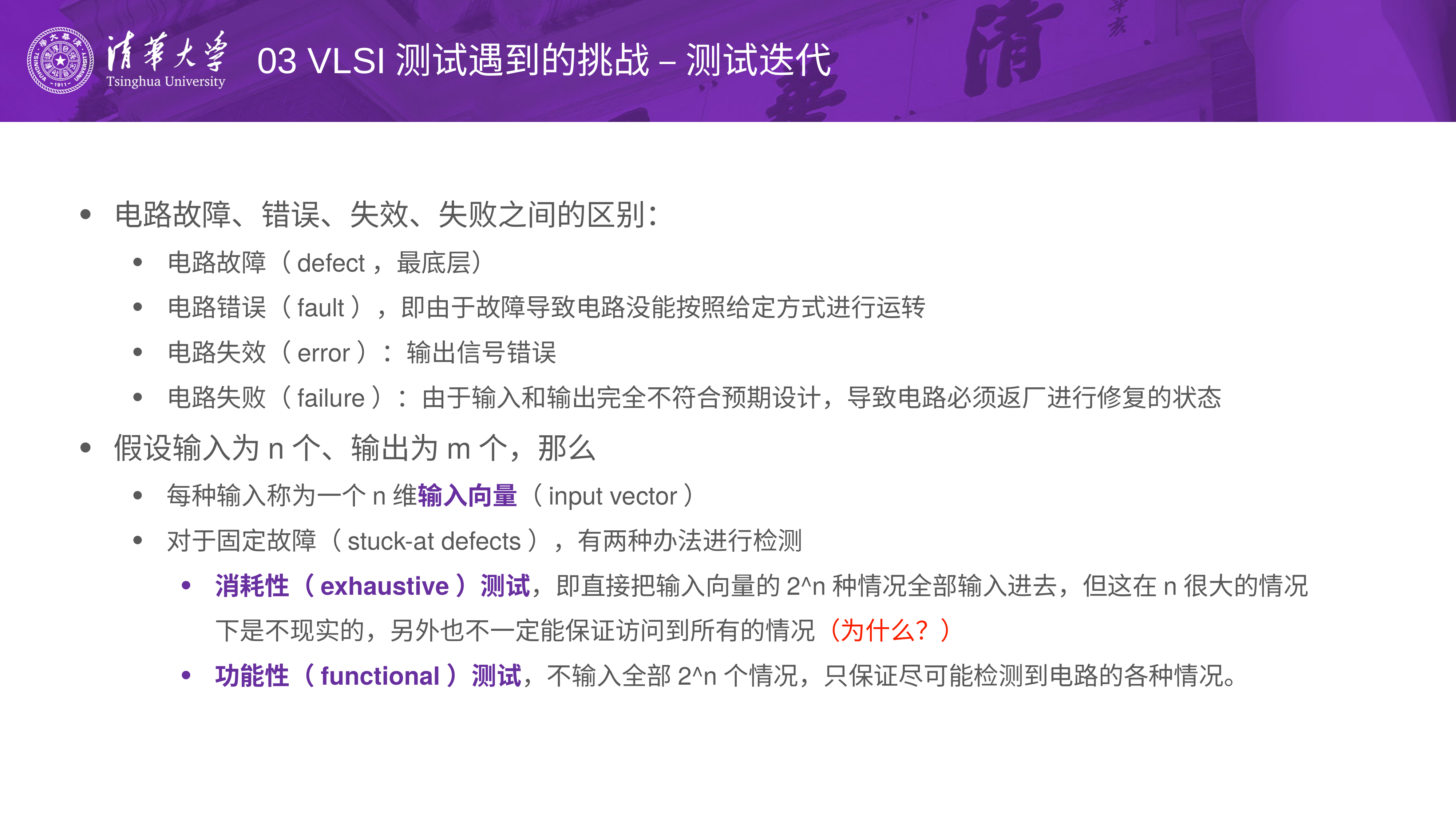

# 03 VLSI测试遇到的挑战 – 测试迭代
电路故障、错误、失效、失败之间的区别：
电路故障（defect，最底层）
电路错误（fault），即由于故障导致电路没能按照给定方式进行运转
电路失效（error）：输出信号错误
电路失败（failure）：由于输入和输出完全不符合预期设计，导致电路必须返厂进行修复的状态
假设输入为n个、输出为m个，那么
每种输入称为一个n维输入向量（input vector）
对于固定故障（stuck-at defects），有两种办法进行检测
消耗性（exhaustive）测试，即直接把输入向量的2^n种情况全部输入进去，但这在n很大的情况下是不现实的，另外也不一定能保证访问到所有的情况（为什么？）
功能性（functional）测试，不输入全部2^n个情况，只保证尽可能检测到电路的各种情况。